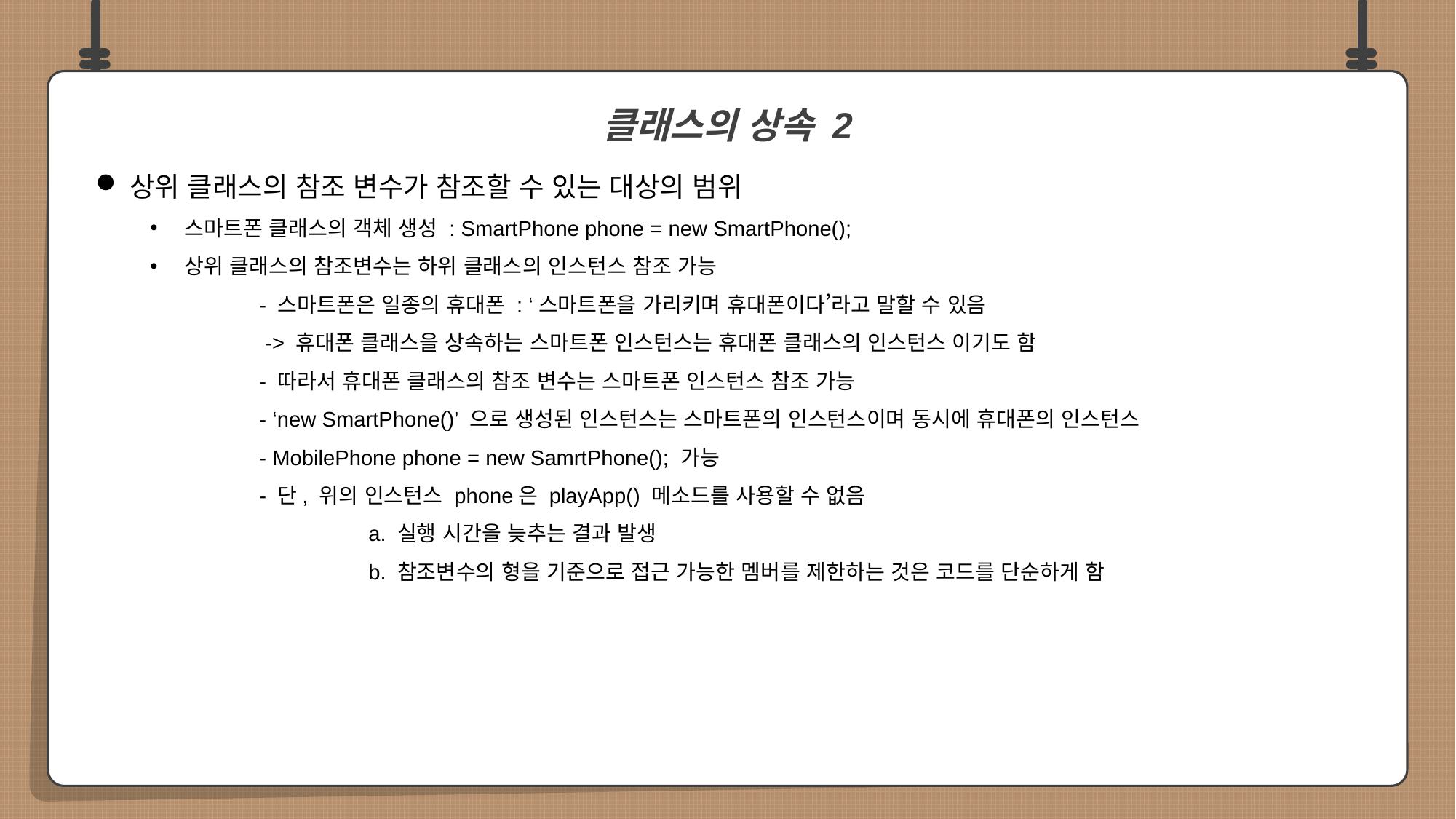

상위 클래스의 참조 변수가 참조할 수 있는 대상의 범위
스마트폰 클래스의 객체 생성 : SmartPhone phone = new SmartPhone();
상위 클래스의 참조변수는 하위 클래스의 인스턴스 참조 가능
	- 스마트폰은 일종의 휴대폰 : ‘스마트폰을 가리키며 휴대폰이다’라고 말할 수 있음
	 -> 휴대폰 클래스을 상속하는 스마트폰 인스턴스는 휴대폰 클래스의 인스턴스 이기도 함
	- 따라서 휴대폰 클래스의 참조 변수는 스마트폰 인스턴스 참조 가능
	- ‘new SmartPhone()’ 으로 생성된 인스턴스는 스마트폰의 인스턴스이며 동시에 휴대폰의 인스턴스
	- MobilePhone phone = new SamrtPhone(); 가능
	- 단, 위의 인스턴스 phone은 playApp() 메소드를 사용할 수 없음
		a. 실행 시간을 늦추는 결과 발생
		b. 참조변수의 형을 기준으로 접근 가능한 멤버를 제한하는 것은 코드를 단순하게 함
클래스의 상속 2